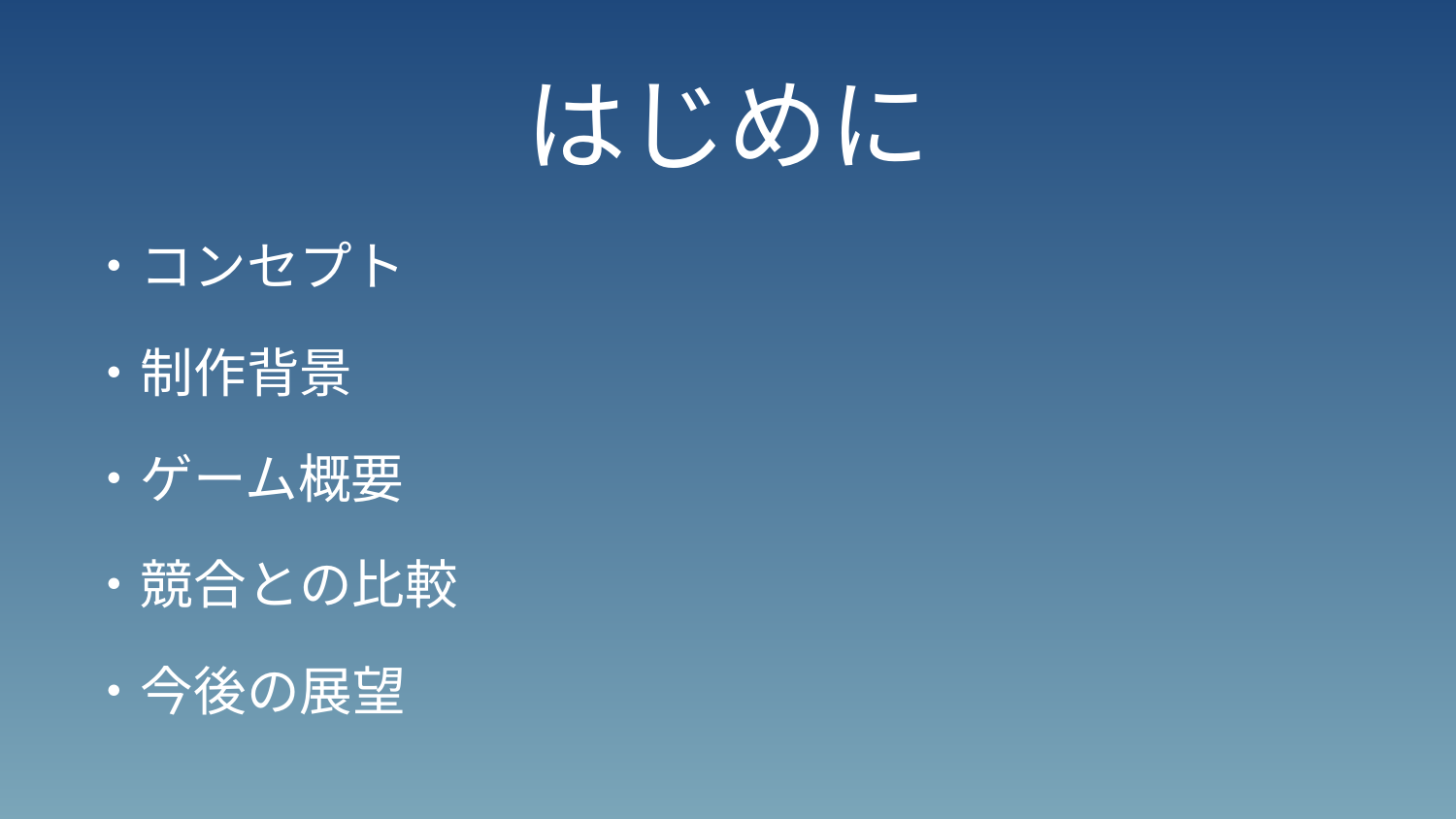

# はじめに
・コンセプト
・制作背景
・ゲーム概要
・競合との比較
・今後の展望